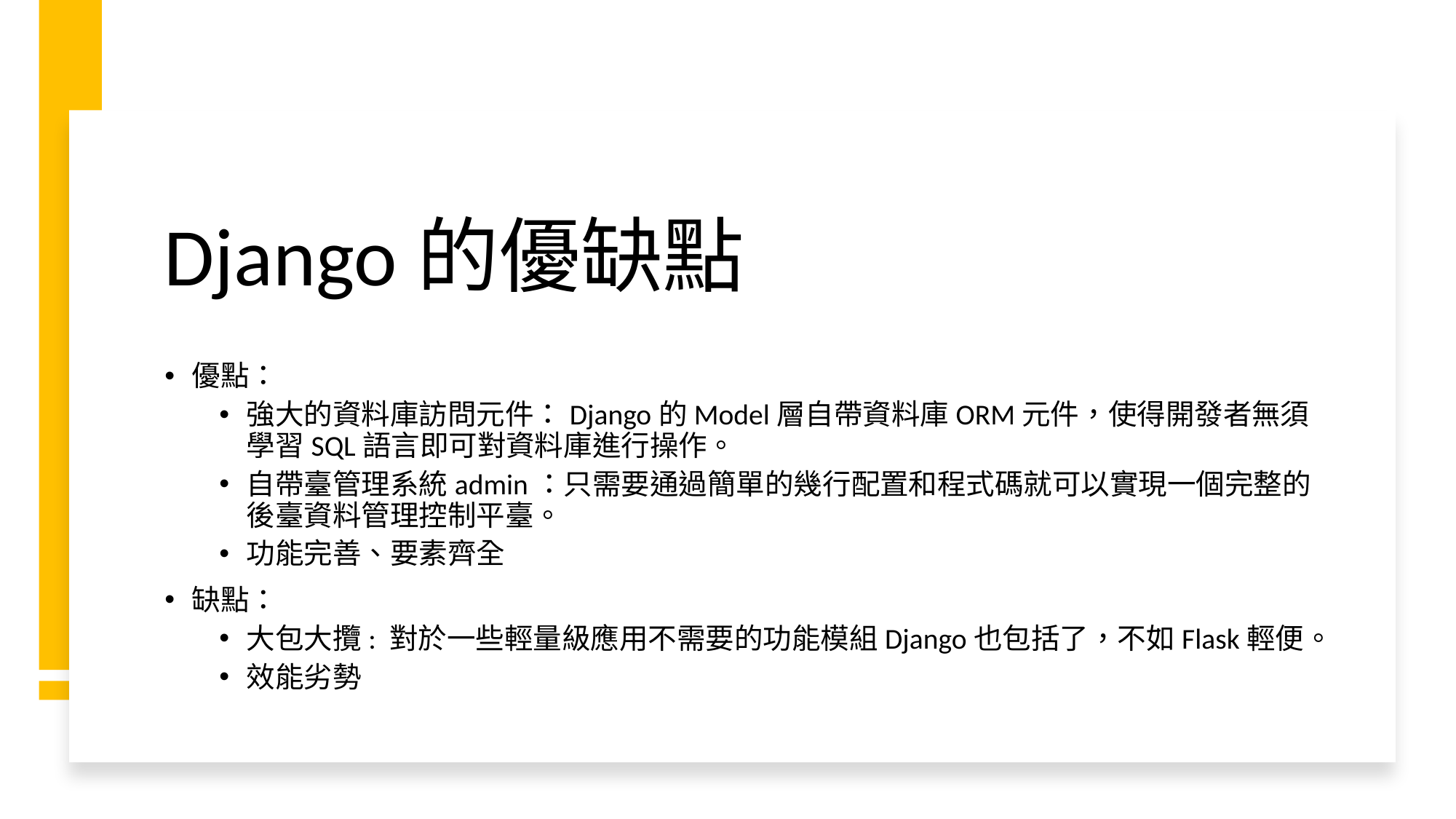

# Django的優缺點

優點：
強大的資料庫訪問元件：Django的Model層自帶資料庫ORM元件，使得開發者無須學習SQL語言即可對資料庫進行操作。
自帶臺管理系統admin：只需要通過簡單的幾行配置和程式碼就可以實現一個完整的後臺資料管理控制平臺。
功能完善、要素齊全
缺點：
大包大攬: 對於一些輕量級應用不需要的功能模組Django也包括了，不如Flask輕便。
效能劣勢